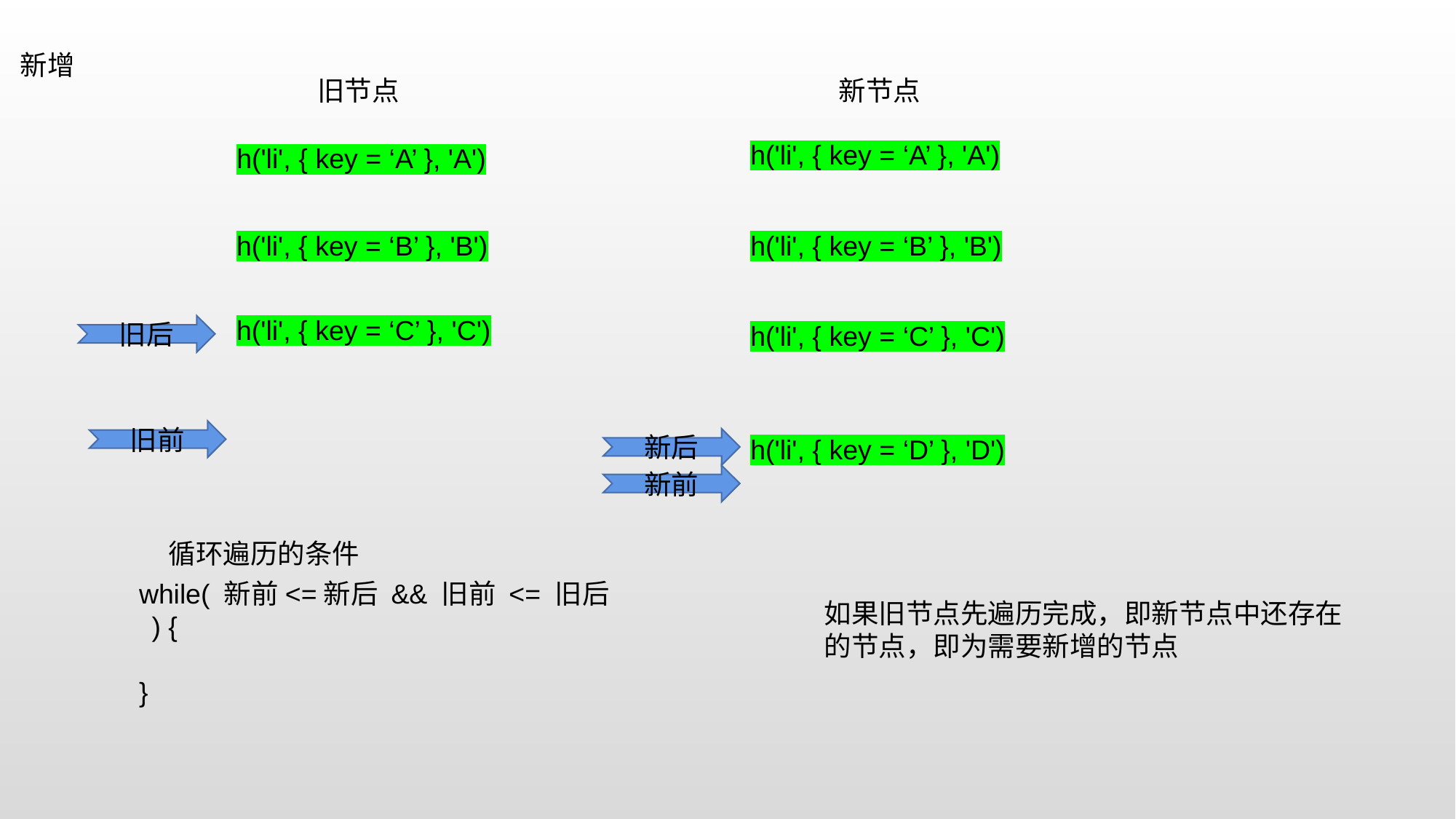

新增
旧节点
新节点

h('li', { key = ‘A’ }, 'A')
h('li', { key = ‘A’ }, 'A')
h('li', { key = ‘B’ }, 'B')
h('li', { key = ‘B’ }, 'B')
h('li', { key = ‘C’ }, 'C')
h('li', { key = ‘C’ }, 'C')
旧后
旧前
h('li', { key = ‘D’ }, 'D')
新后
新前
循环遍历的条件
while( 新前<=新后 && 旧前 <= 旧后 ) {

}
如果旧节点先遍历完成，即新节点中还存在的节点，即为需要新增的节点